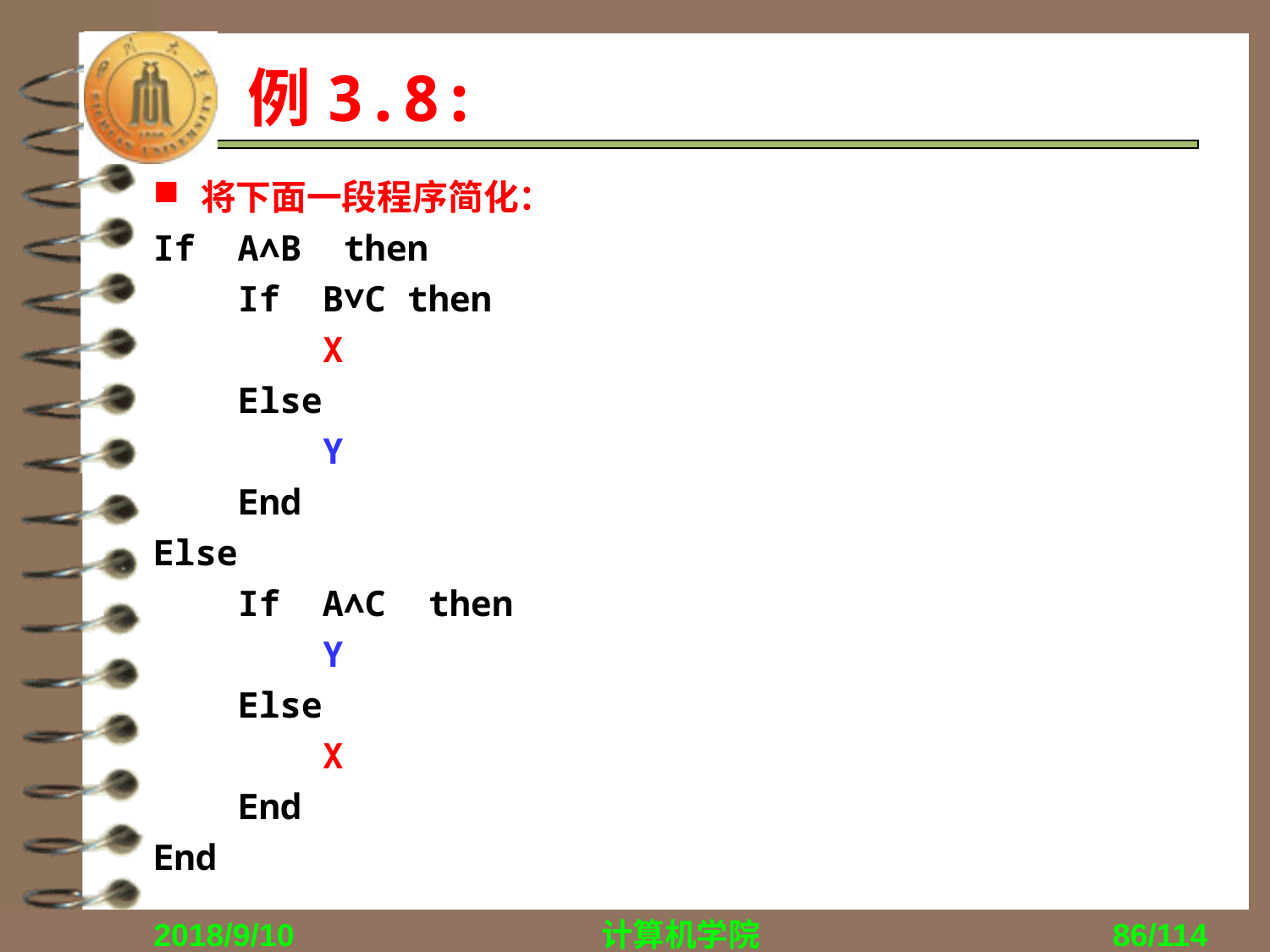

例3.8:
将下面一段程序简化：
If  A∧B  then
    If  B∨C then
        X
    Else
        Y
    End
Else
    If  A∧C  then
        Y
    Else
        X
    End
End
2018/9/10
计算机学院
86/114